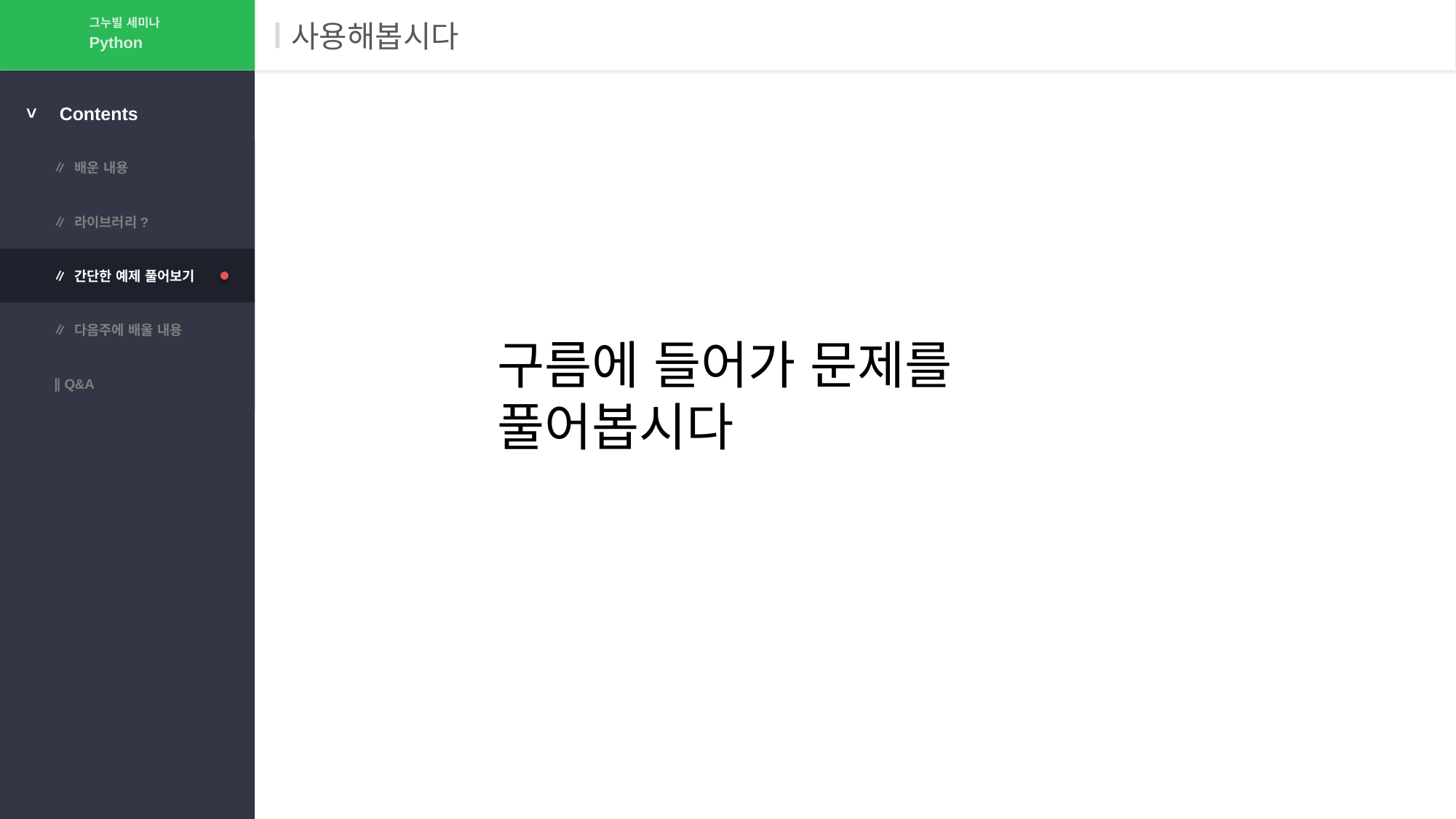

그누빌 세미나
# 사용해봅시다
Python
>
Contents
∥ 배운 내용
∥ 라이브러리?
∥ 간단한 예제 풀어보기

∥ 다음주에 배울 내용
구름에 들어가 문제를 풀어봅시다
∥ Q&A